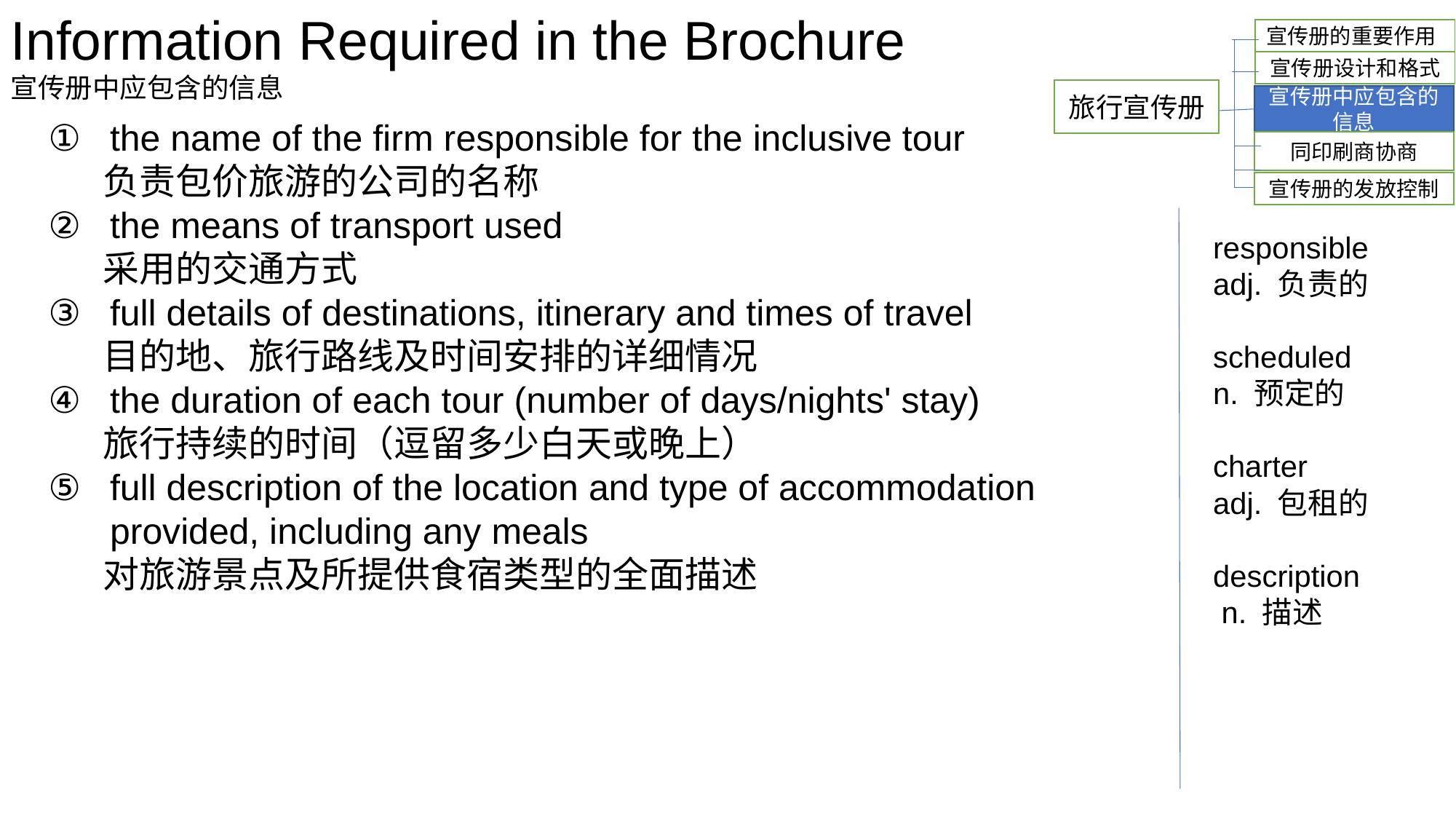

Information Required in the Brochure
宣传册中应包含的信息
宣传册的重要作用
宣传册设计和格式
旅行宣传册
宣传册中应包含的信息
the name of the firm responsible for the inclusive tour
负责包价旅游的公司的名称
the means of transport used
采用的交通方式
full details of destinations, itinerary and times of travel
目的地、旅行路线及时间安排的详细情况
the duration of each tour (number of days/nights' stay)
旅行持续的时间（逗留多少白天或晚上）
full description of the location and type of accommodation provided, including any meals
对旅游景点及所提供食宿类型的全面描述
同印刷商协商
宣传册的发放控制
 responsible
 adj. 负责的

 scheduled
 n. 预定的

 charter
 adj. 包租的

 description
  n. 描述